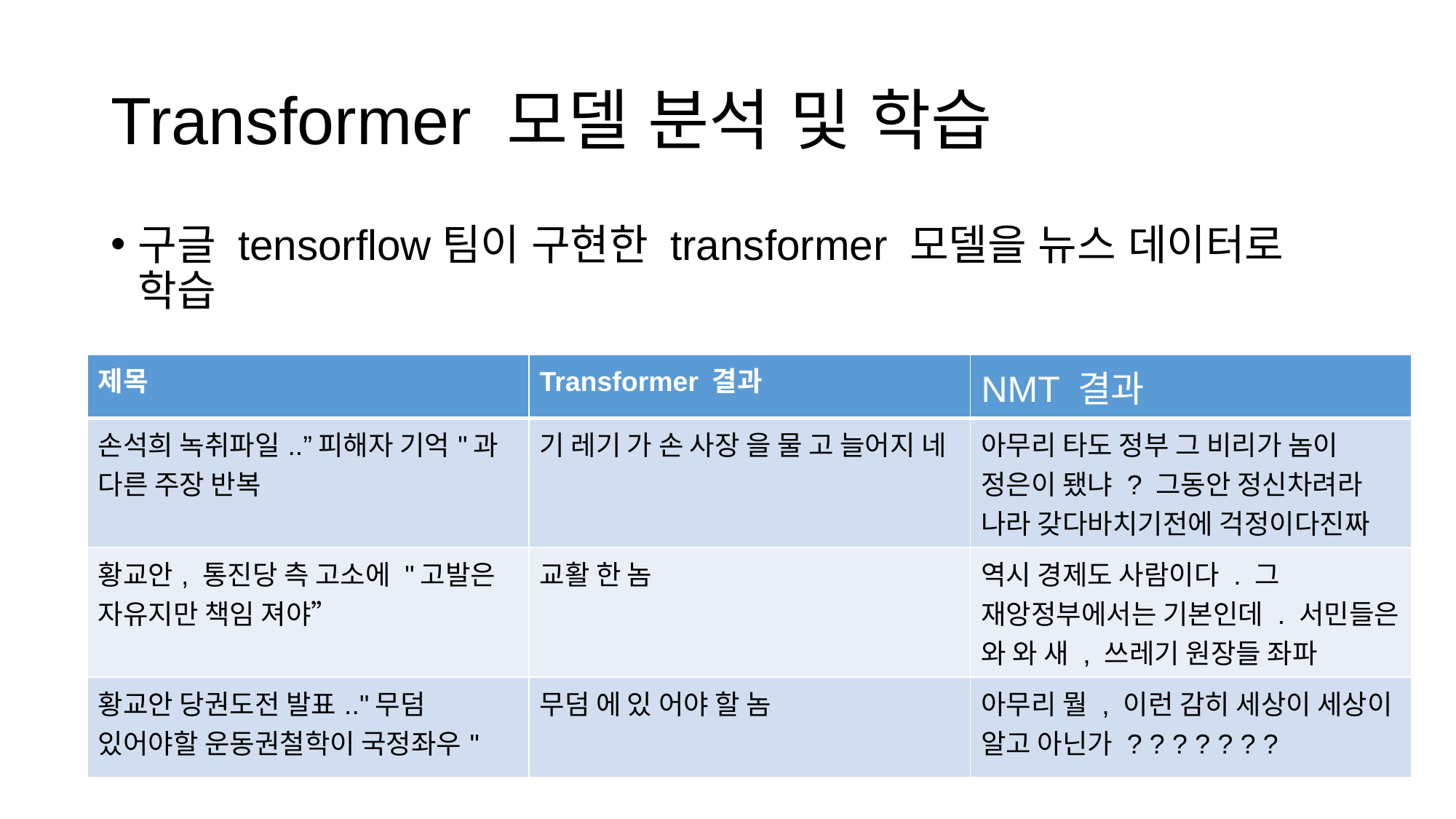

Transformer 모델 분석 및 학습
구글 tensorflow팀이 구현한 transformer 모델을 뉴스 데이터로 학습

| 제목 | Transformer 결과 | NMT 결과 |
| --- | --- | --- |
| 손석희 녹취파일..”피해자 기억"과 다른 주장 반복 | 기 레기 가 손 사장 을 물 고 늘어지 네 | 아무리 타도 정부 그 비리가 놈이 정은이 됐냐 ? 그동안 정신차려라 나라 갖다바치기전에 걱정이다진짜 |
| 황교안, 통진당 측 고소에 "고발은 자유지만 책임 져야” | 교활 한 놈 | 역시 경제도 사람이다 . 그 재앙정부에서는 기본인데 . 서민들은 와 와 새 , 쓰레기 원장들 좌파 |
| 황교안 당권도전 발표.."무덤 있어야할 운동권철학이 국정좌우" | 무덤 에 있 어야 할 놈 | 아무리 뭘 , 이런 감히 세상이 세상이 알고 아닌가 ? ? ? ? ? ? ? |